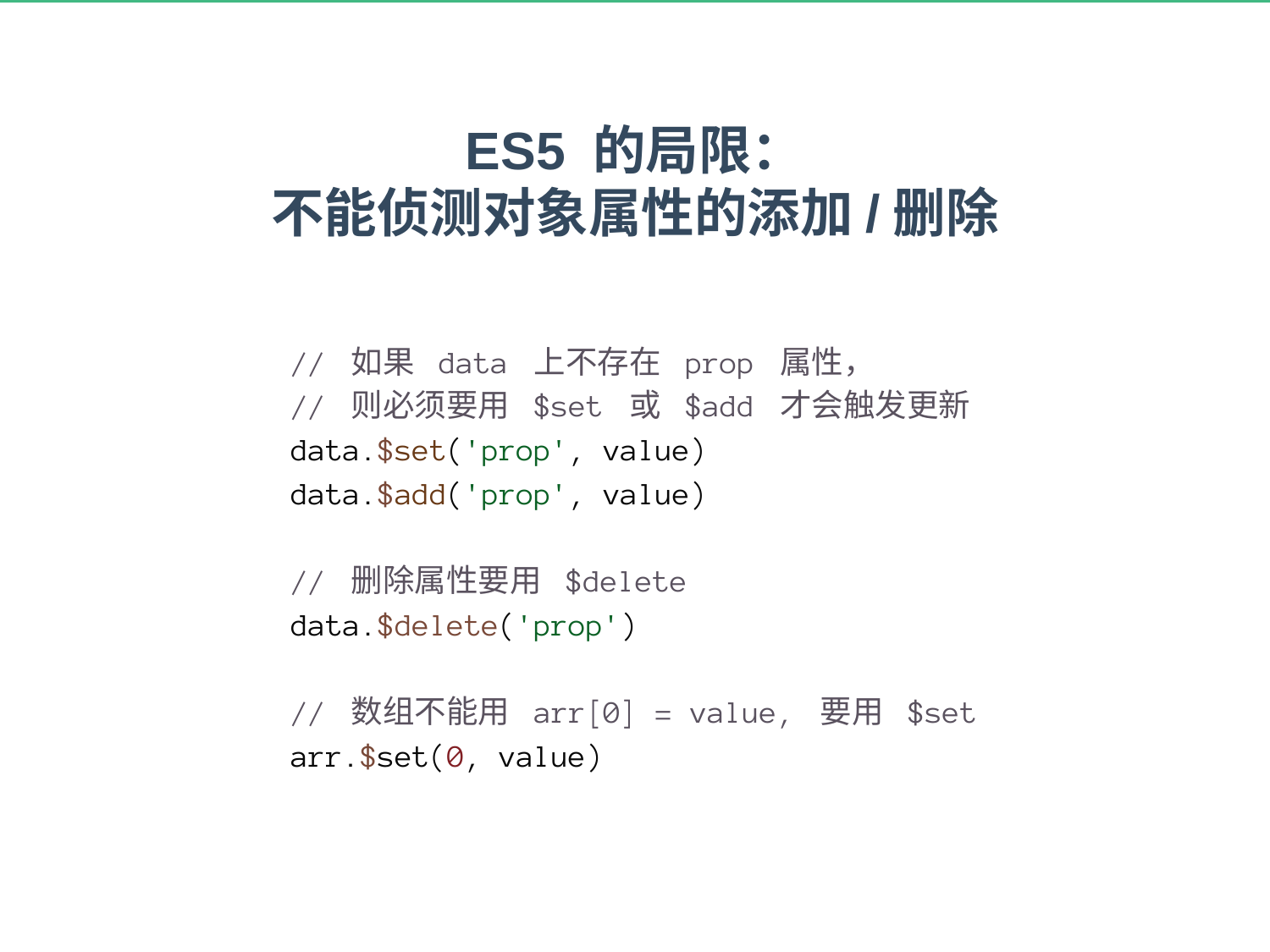

ES5 的局限：
不能侦测对象属性的添加/删除
// 如果 data 上不存在 prop 属性，
// 则必须要用 $set 或 $add 才会触发更新
data.$set('prop', value)
data.$add('prop', value)

// 删除属性要用 $delete
data.$delete('prop')
// 数组不能用 arr[0] = value, 要用 $set
arr.$set(0, value)